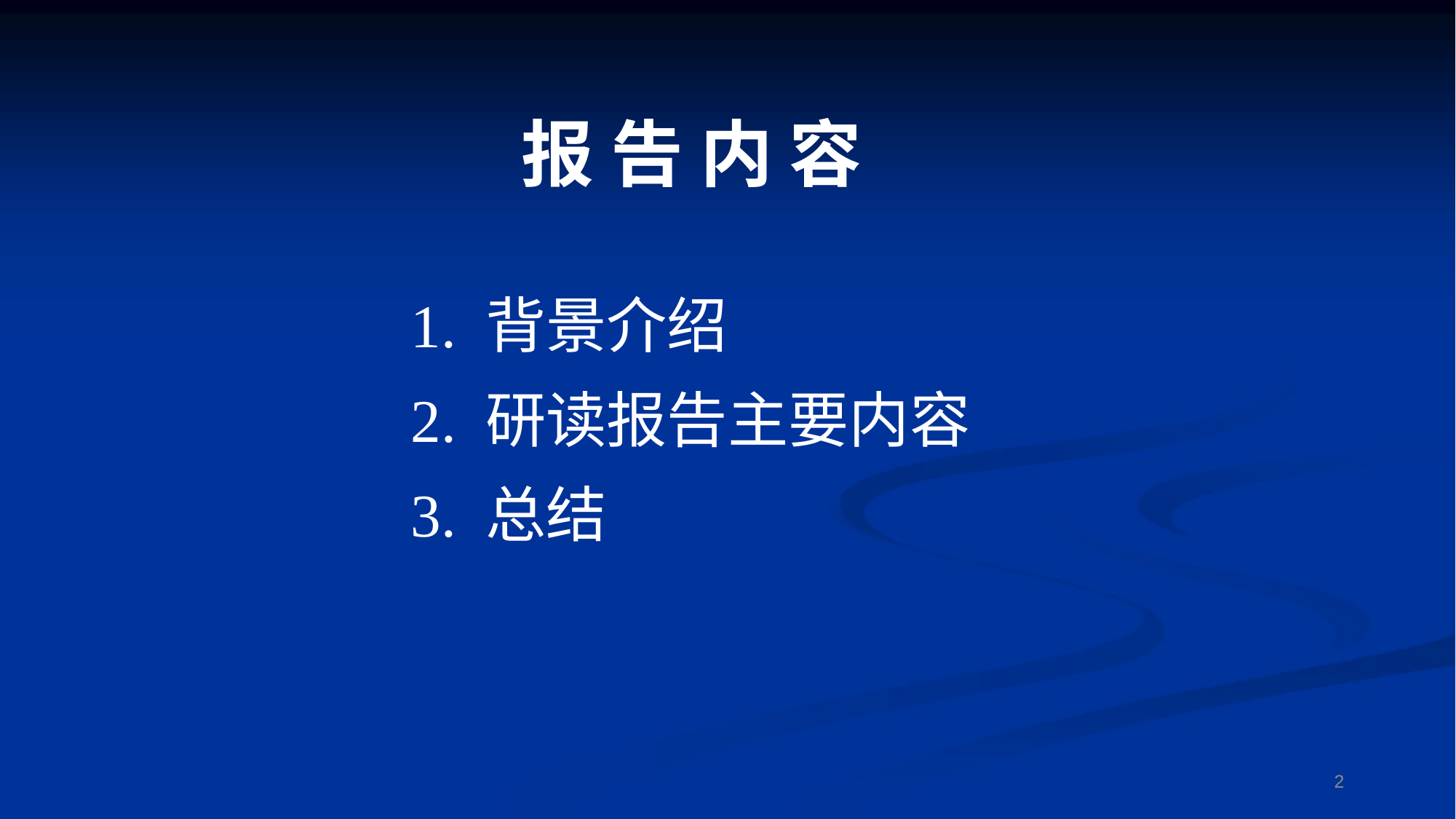

报 告 内 容
1. 背景介绍
2. 研读报告主要内容
3. 总结

2